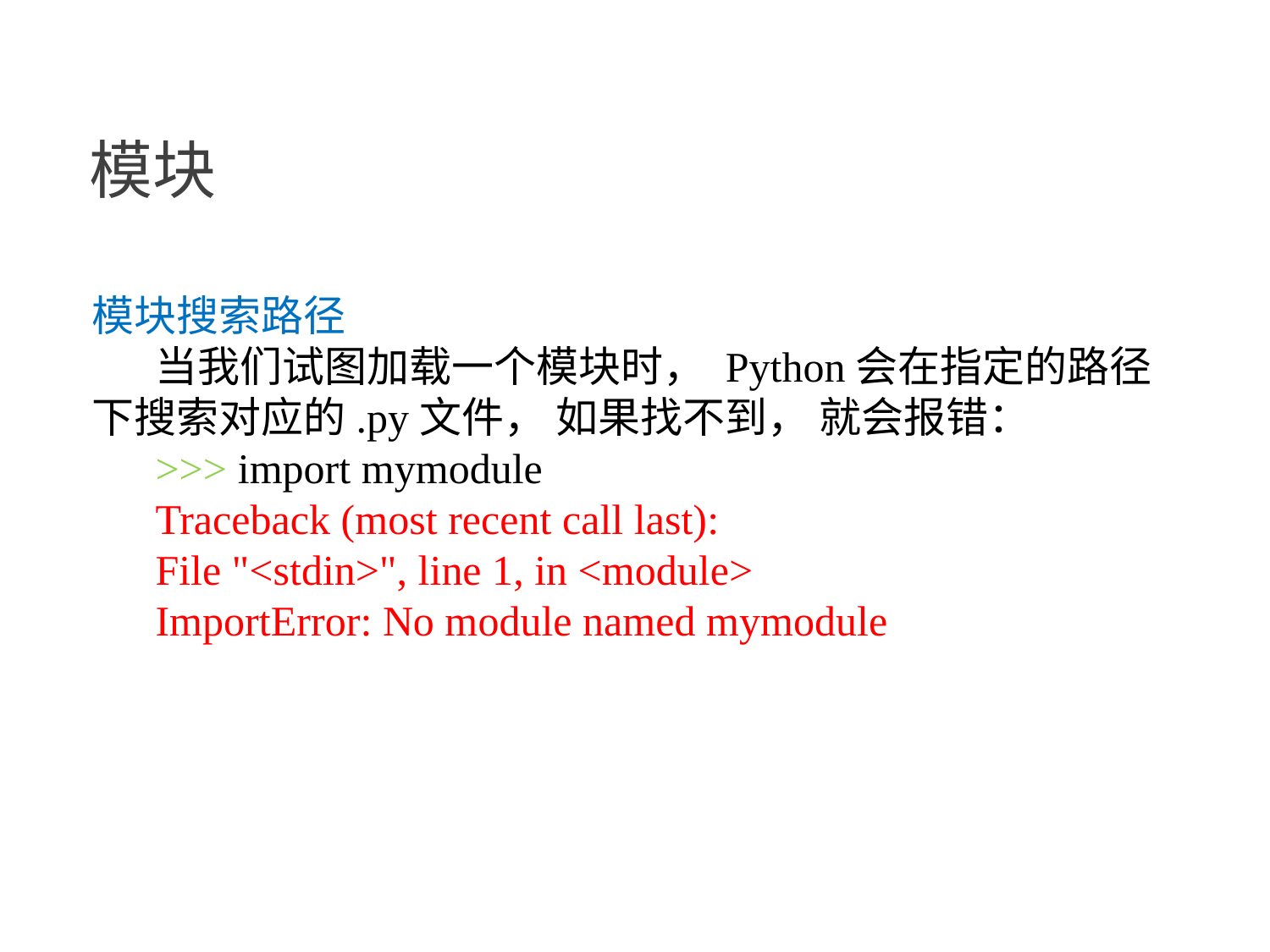

模块
模块搜索路径
当我们试图加载一个模块时， Python会在指定的路径下搜索对应的.py文件， 如果找不到， 就会报错：
>>> import mymodule
Traceback (most recent call last):
File "<stdin>", line 1, in <module>
ImportError: No module named mymodule